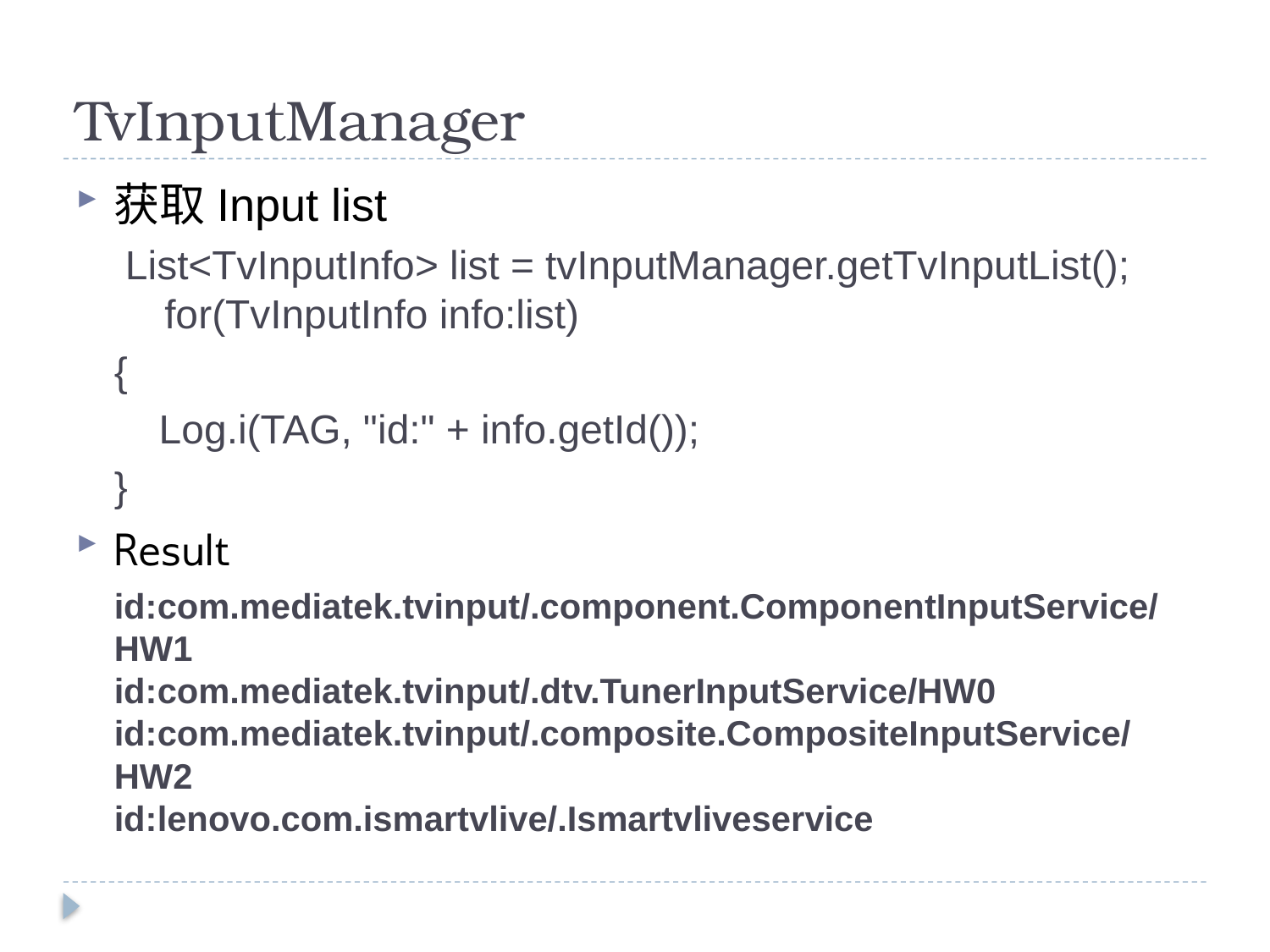

# TvInputManager
获取Input list
 List<TvInputInfo> list = tvInputManager.getTvInputList(); 　　for(TvInputInfo info:list)
{
    Log.i(TAG, "id:" + info.getId());
}
Result
id:com.mediatek.tvinput/.component.ComponentInputService/HW1
id:com.mediatek.tvinput/.dtv.TunerInputService/HW0
id:com.mediatek.tvinput/.composite.CompositeInputService/HW2
id:lenovo.com.ismartvlive/.Ismartvliveservice